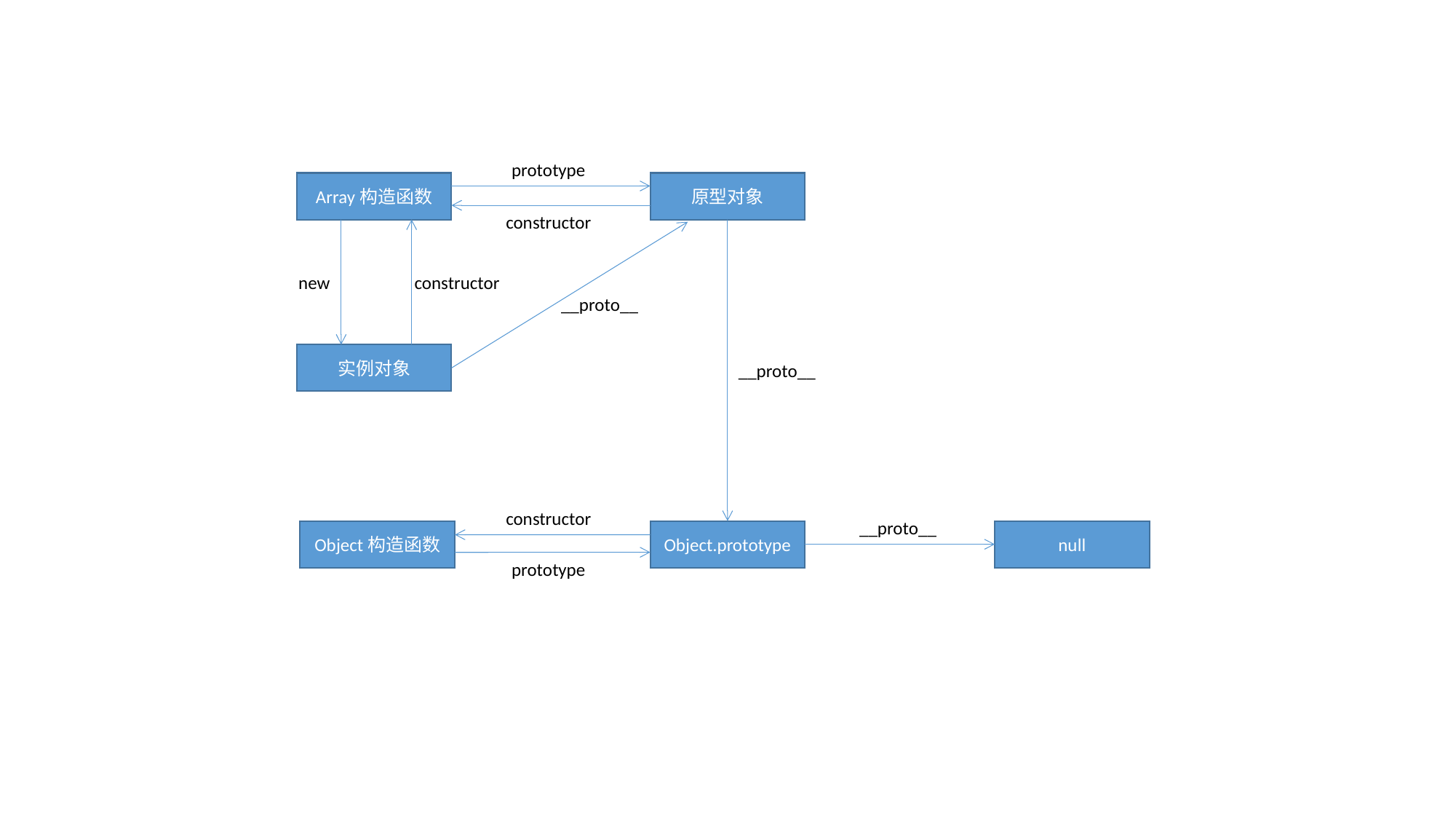

prototype
Array构造函数
原型对象
constructor
new
constructor
__proto__
实例对象
__proto__
constructor
__proto__
Object.prototype
null
Object构造函数
prototype